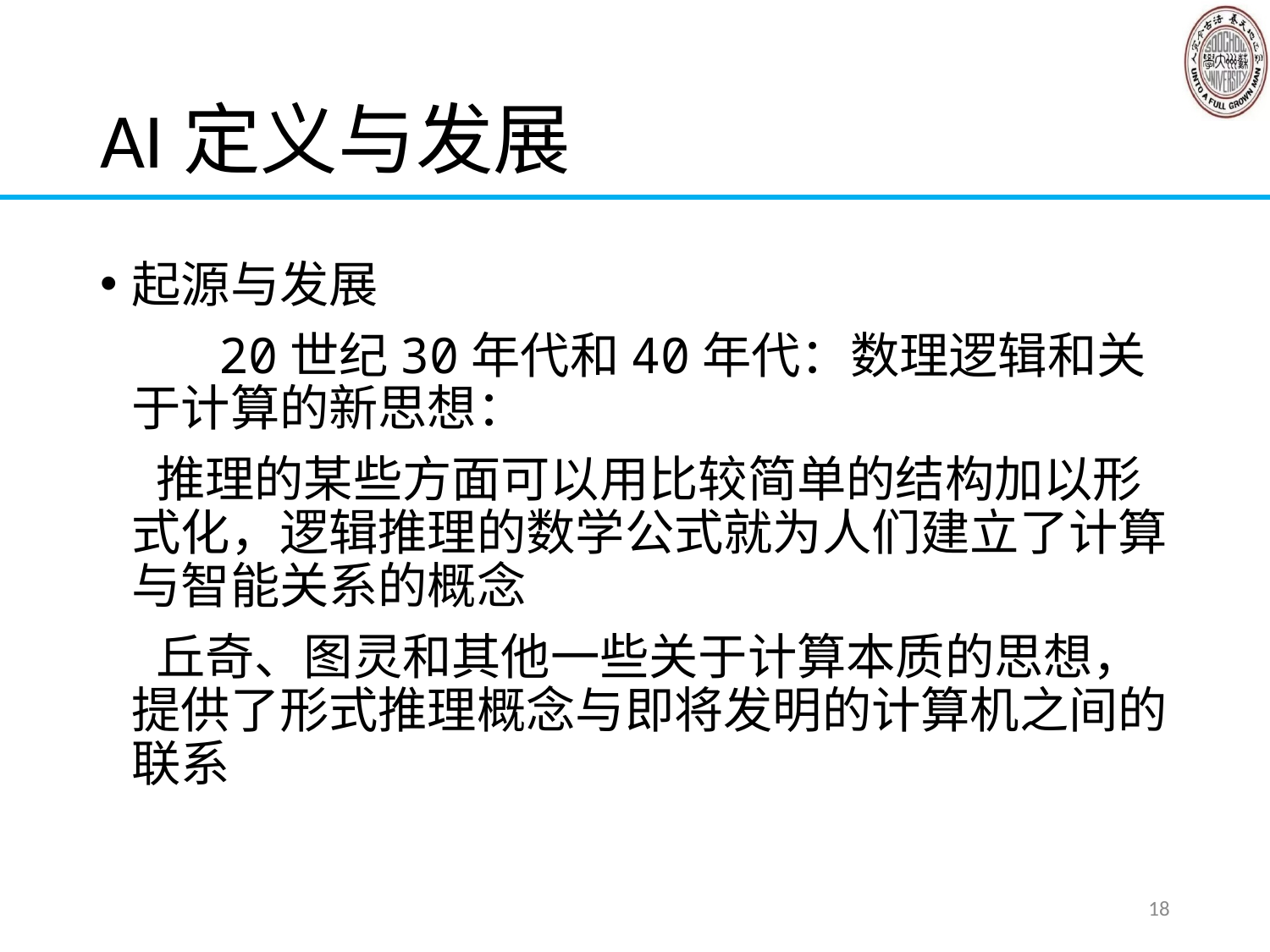

# AI定义与发展
起源与发展
    20世纪30年代和40年代：数理逻辑和关于计算的新思想：
    推理的某些方面可以用比较简单的结构加以形式化，逻辑推理的数学公式就为人们建立了计算与智能关系的概念
    丘奇、图灵和其他一些关于计算本质的思想，提供了形式推理概念与即将发明的计算机之间的联系

18